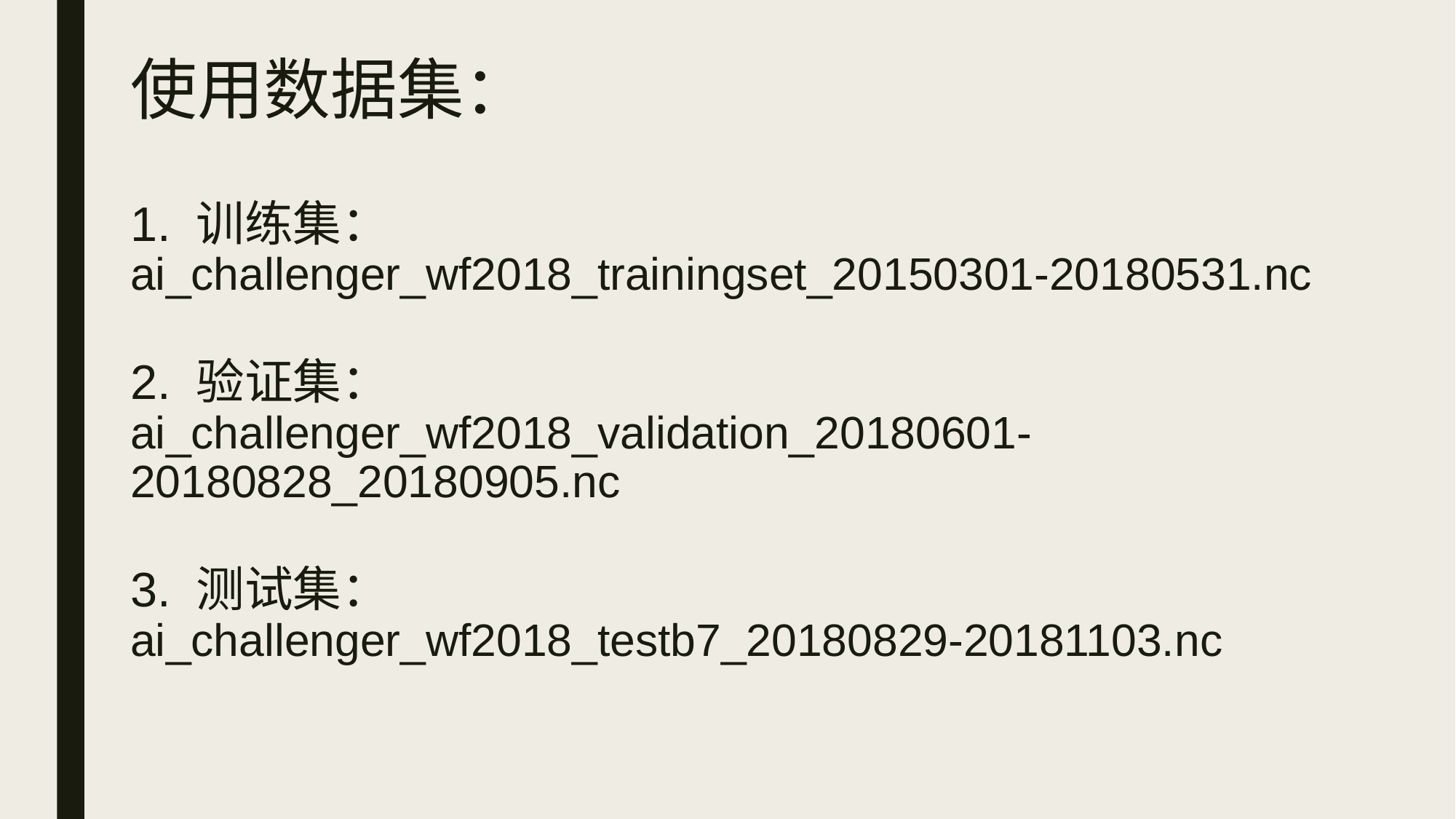

# 使用数据集： 1. 训练集： ai_challenger_wf2018_trainingset_20150301-20180531.nc 2. 验证集： ai_challenger_wf2018_validation_20180601-20180828_20180905.nc 3. 测试集： ai_challenger_wf2018_testb7_20180829-20181103.nc